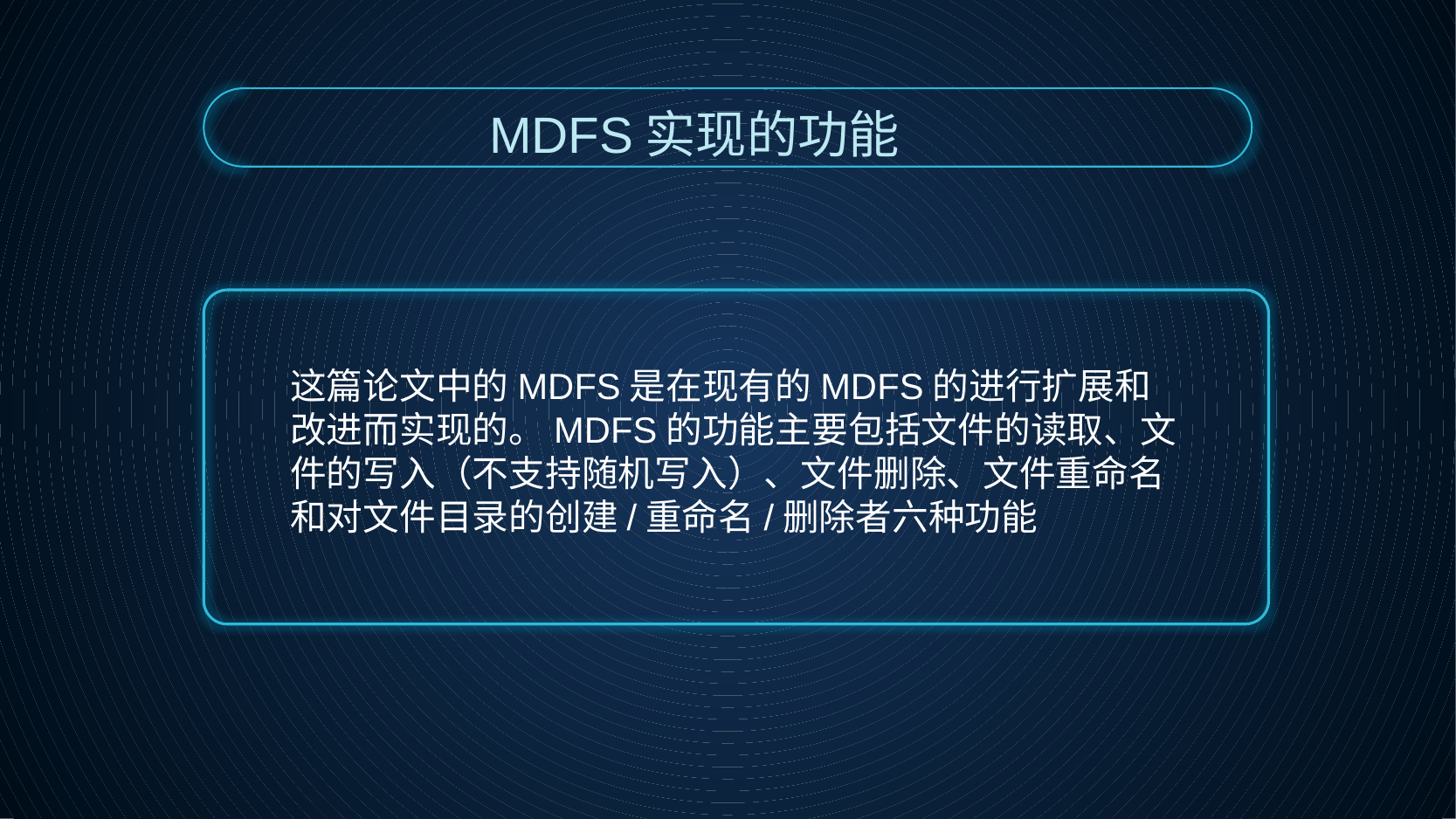

MDFS实现的功能

这篇论文中的MDFS是在现有的MDFS的进行扩展和改进而实现的。MDFS的功能主要包括文件的读取、文件的写入（不支持随机写入）、文件删除、文件重命名和对文件目录的创建/重命名/删除者六种功能